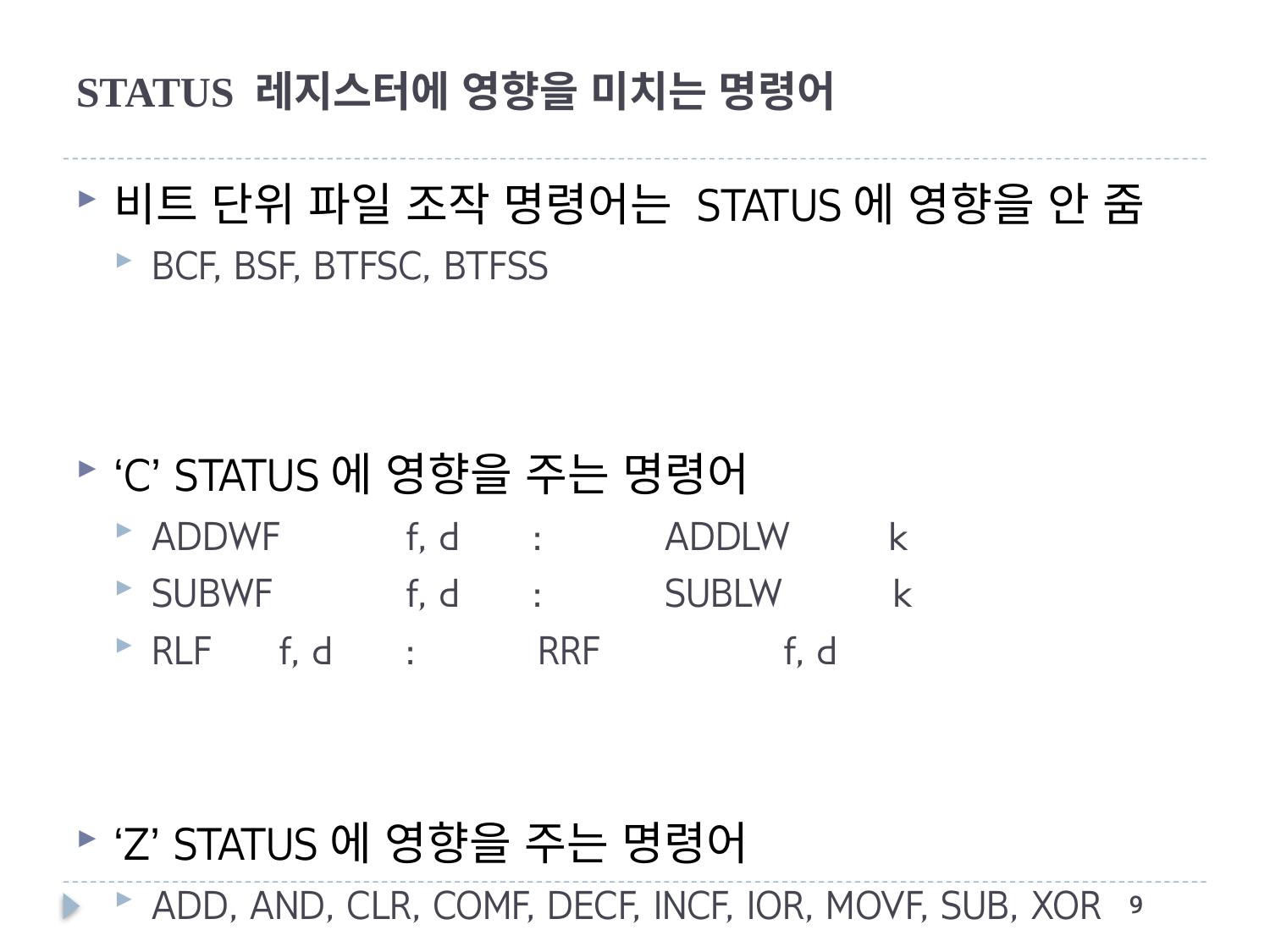

# STATUS 레지스터에 영향을 미치는 명령어
비트 단위 파일 조작 명령어는 STATUS에 영향을 안 줌
BCF, BSF, BTFSC, BTFSS

‘C’ STATUS에 영향을 주는 명령어
ADDWF 	f, d 	:          ADDLW        k
SUBWF 	f, d	:          SUBLW         k
RLF	f, d 	:          RRF               f, d

‘Z’ STATUS에 영향을 주는 명령어
ADD, AND, CLR, COMF, DECF, INCF, IOR, MOVF, SUB, XOR
9